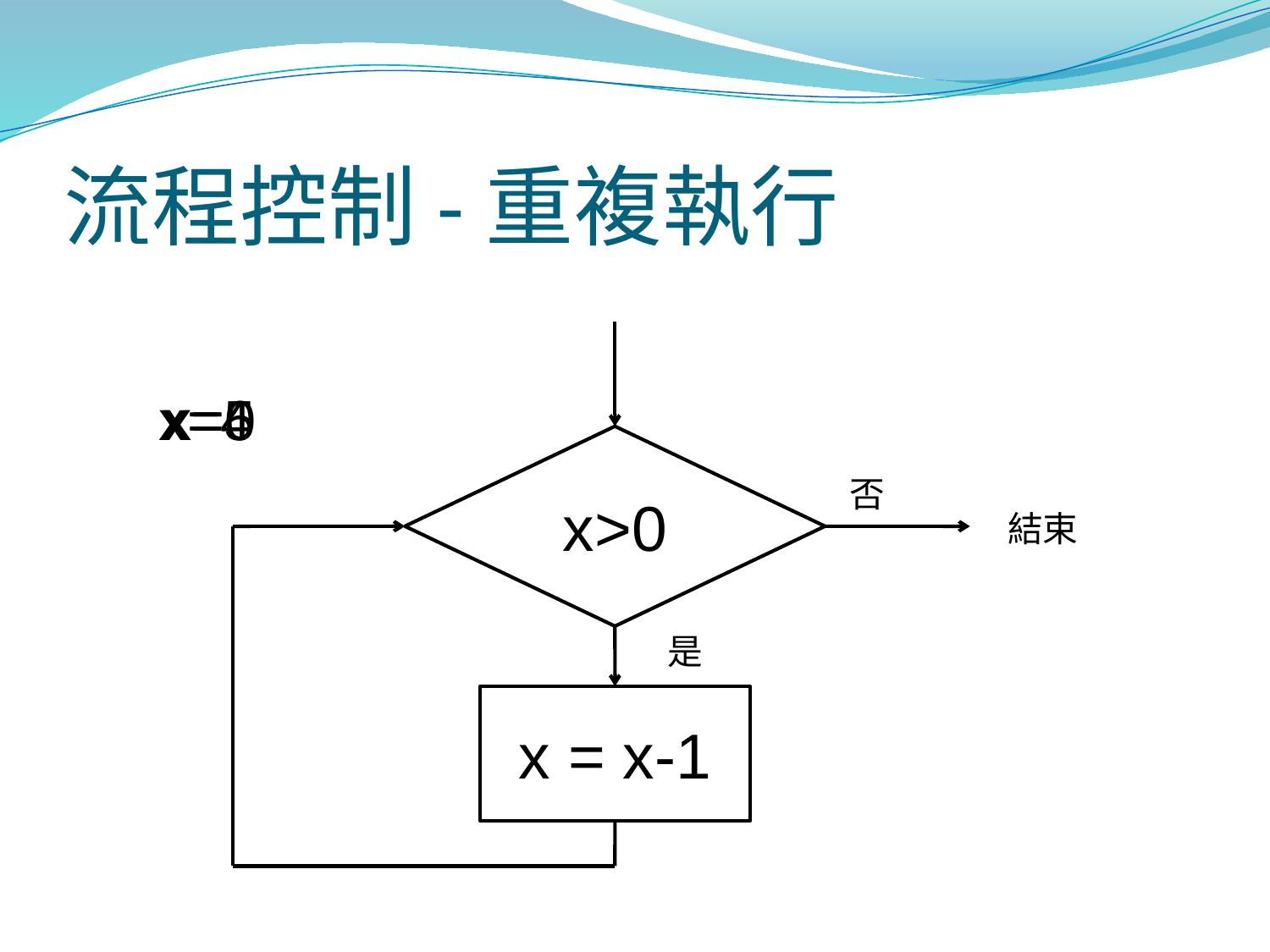

# 流程控制-重複執行

x=4
x=5
x=0
x>0
否
結束
是
x = x-1